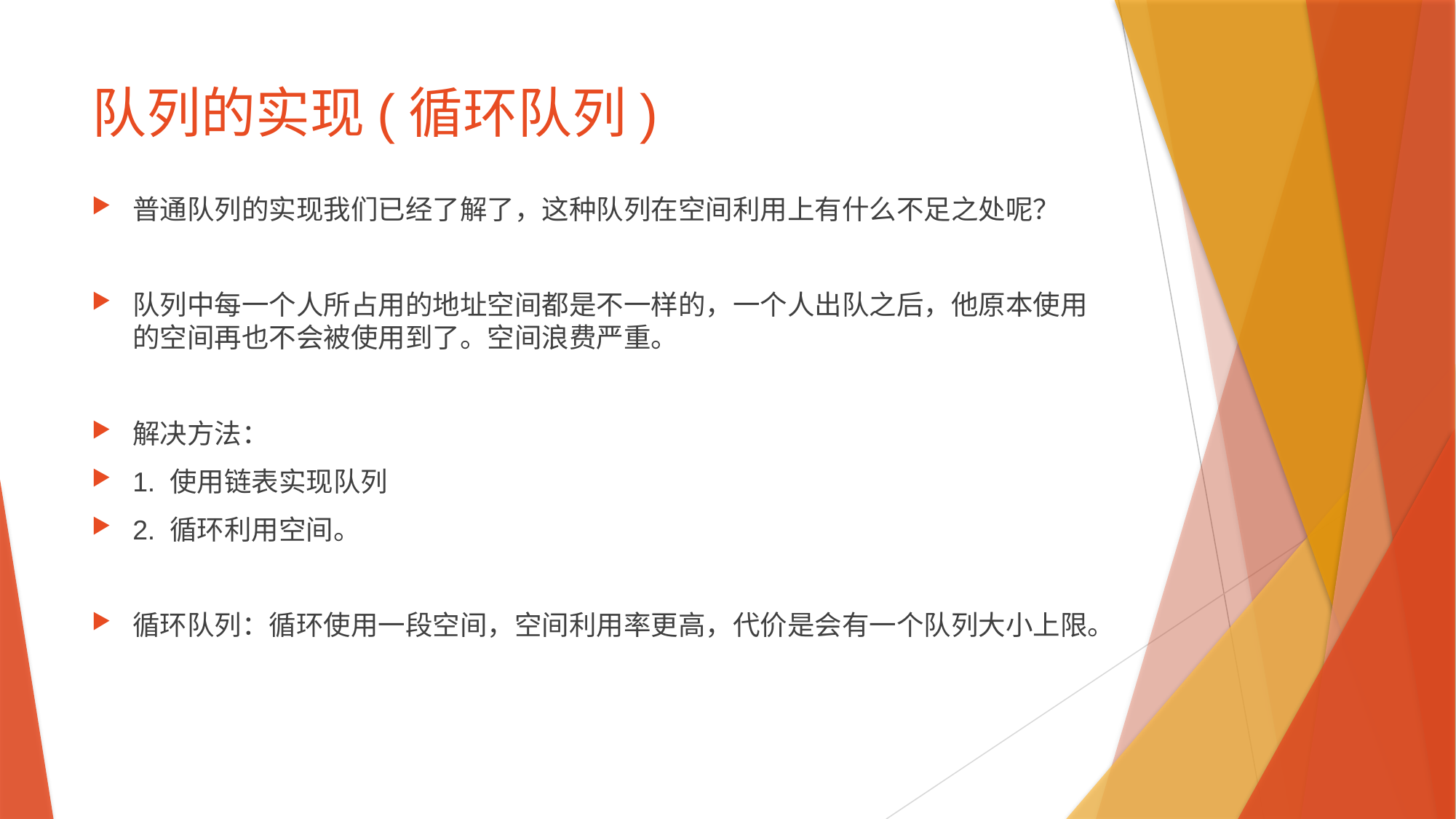

# 队列的实现(循环队列)
普通队列的实现我们已经了解了，这种队列在空间利用上有什么不足之处呢？

队列中每一个人所占用的地址空间都是不一样的，一个人出队之后，他原本使用的空间再也不会被使用到了。空间浪费严重。

解决方法：
1. 使用链表实现队列
2. 循环利用空间。

循环队列：循环使用一段空间，空间利用率更高，代价是会有一个队列大小上限。